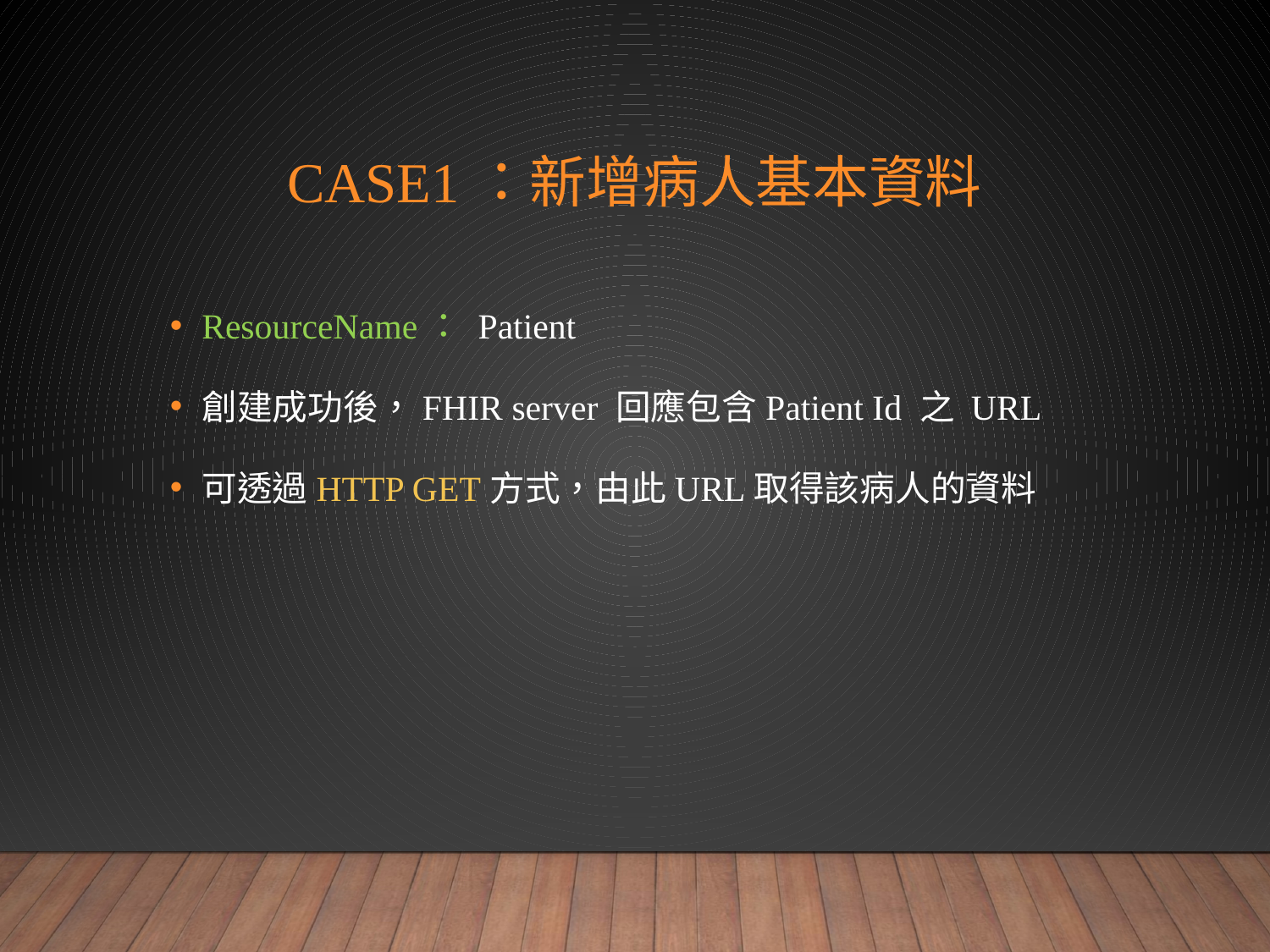

# Case1：新增病人基本資料
ResourceName： Patient
創建成功後，FHIR server 回應包含Patient Id 之 URL
可透過HTTP GET方式，由此URL取得該病人的資料